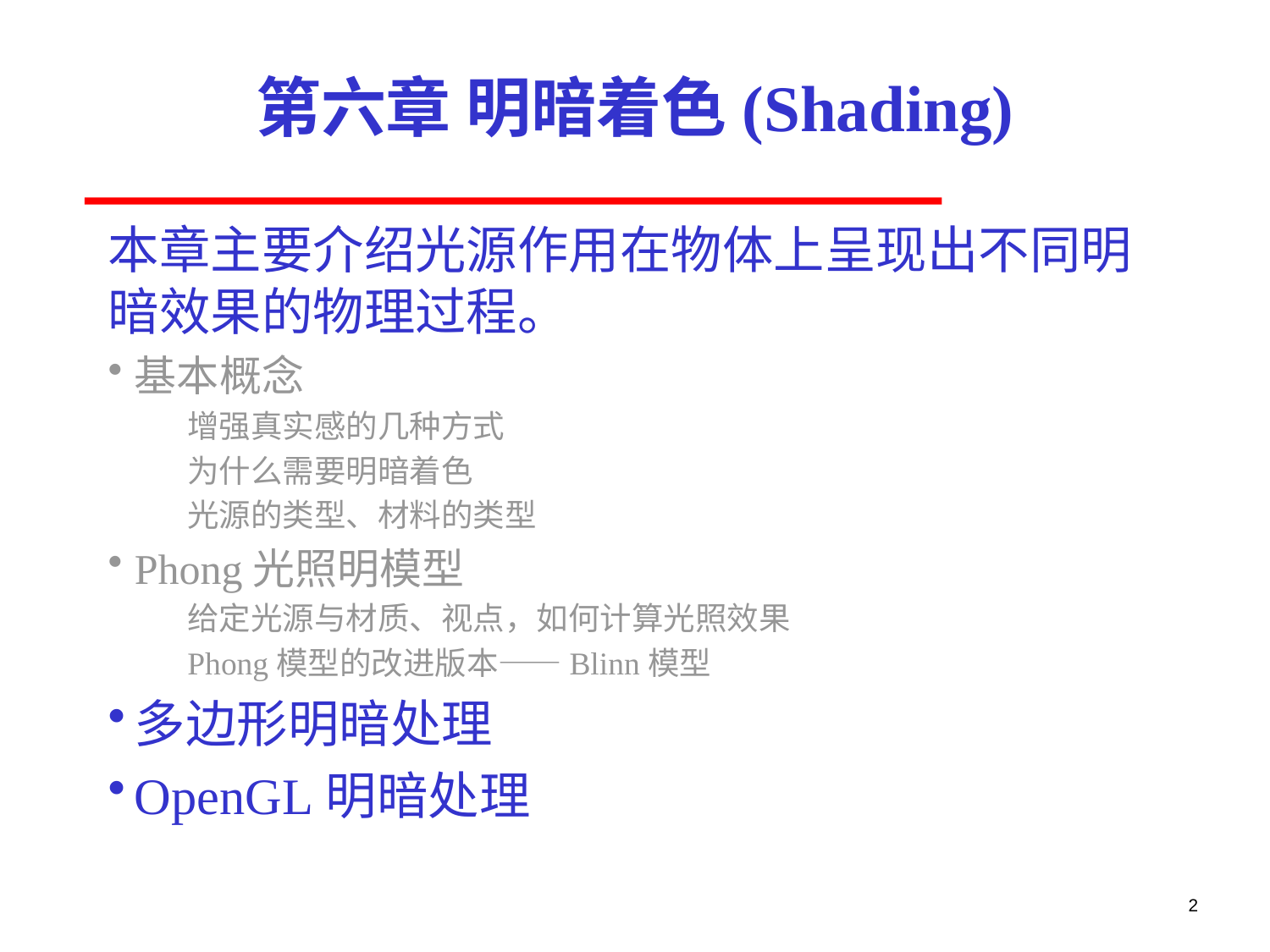

# 第六章 明暗着色(Shading)
本章主要介绍光源作用在物体上呈现出不同明暗效果的物理过程。
基本概念
增强真实感的几种方式
为什么需要明暗着色
光源的类型、材料的类型
Phong光照明模型
给定光源与材质、视点，如何计算光照效果
Phong模型的改进版本——Blinn模型
多边形明暗处理
OpenGL明暗处理

2